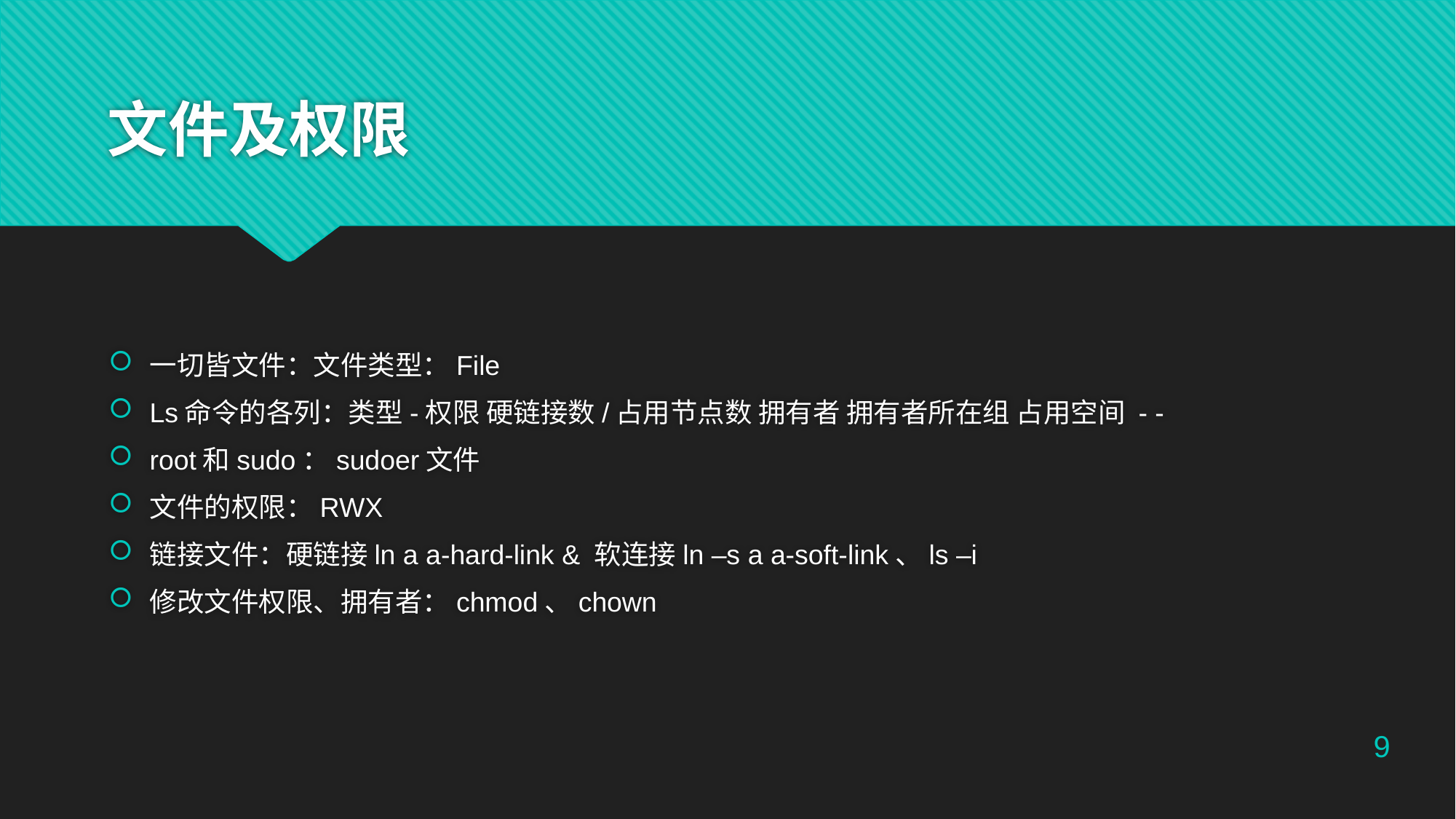

# 文件及权限
一切皆文件：文件类型：File
Ls命令的各列：类型-权限 硬链接数/占用节点数 拥有者 拥有者所在组 占用空间 - -
root和sudo：sudoer文件
文件的权限：RWX
链接文件：硬链接ln a a-hard-link & 软连接ln –s a a-soft-link、ls –i
修改文件权限、拥有者：chmod、chown
9